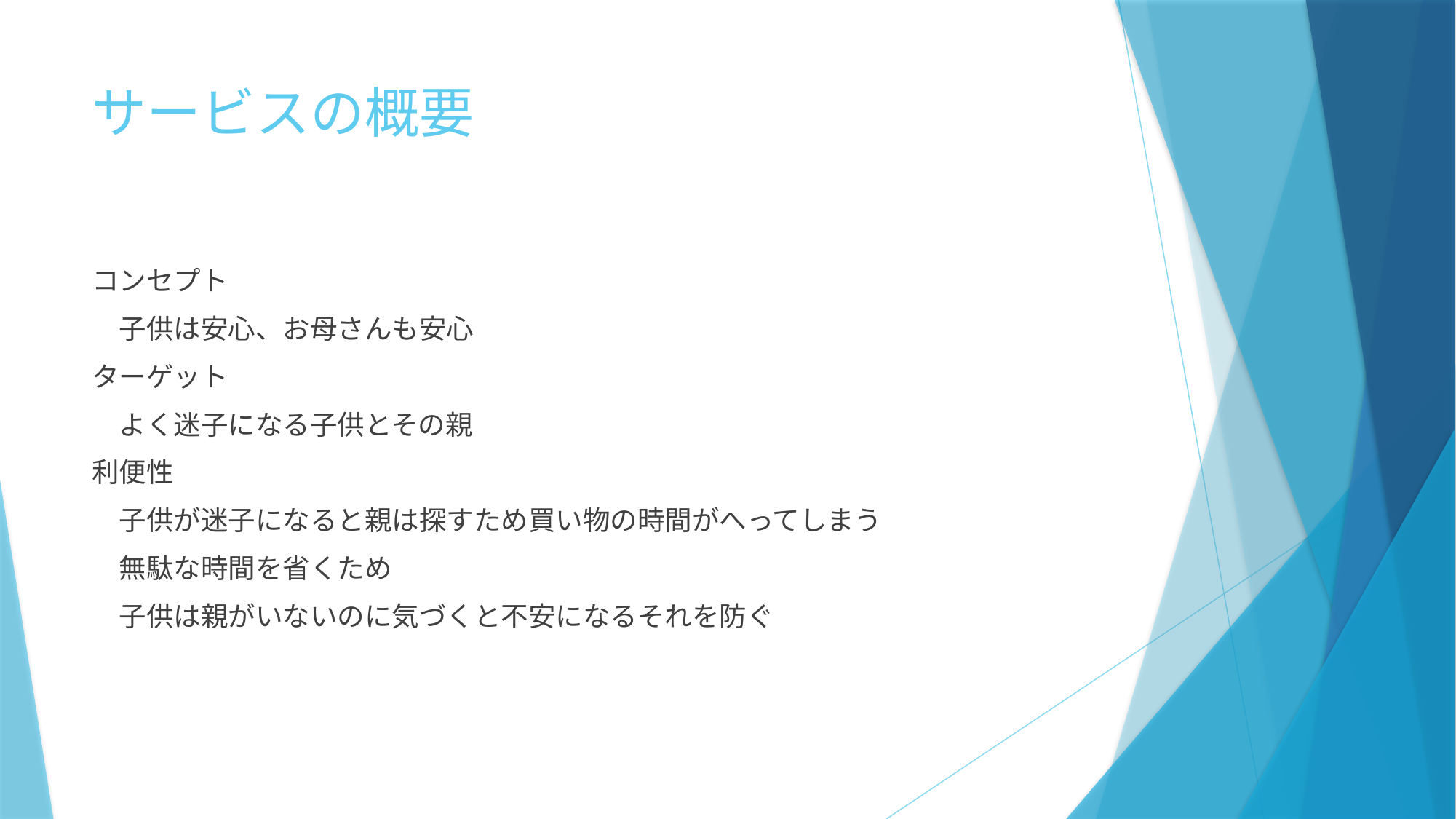

# サービスの概要
コンセプト
　子供は安心、お母さんも安心
ターゲット
　よく迷子になる子供とその親
利便性
　子供が迷子になると親は探すため買い物の時間がへってしまう
　無駄な時間を省くため
　子供は親がいないのに気づくと不安になるそれを防ぐ